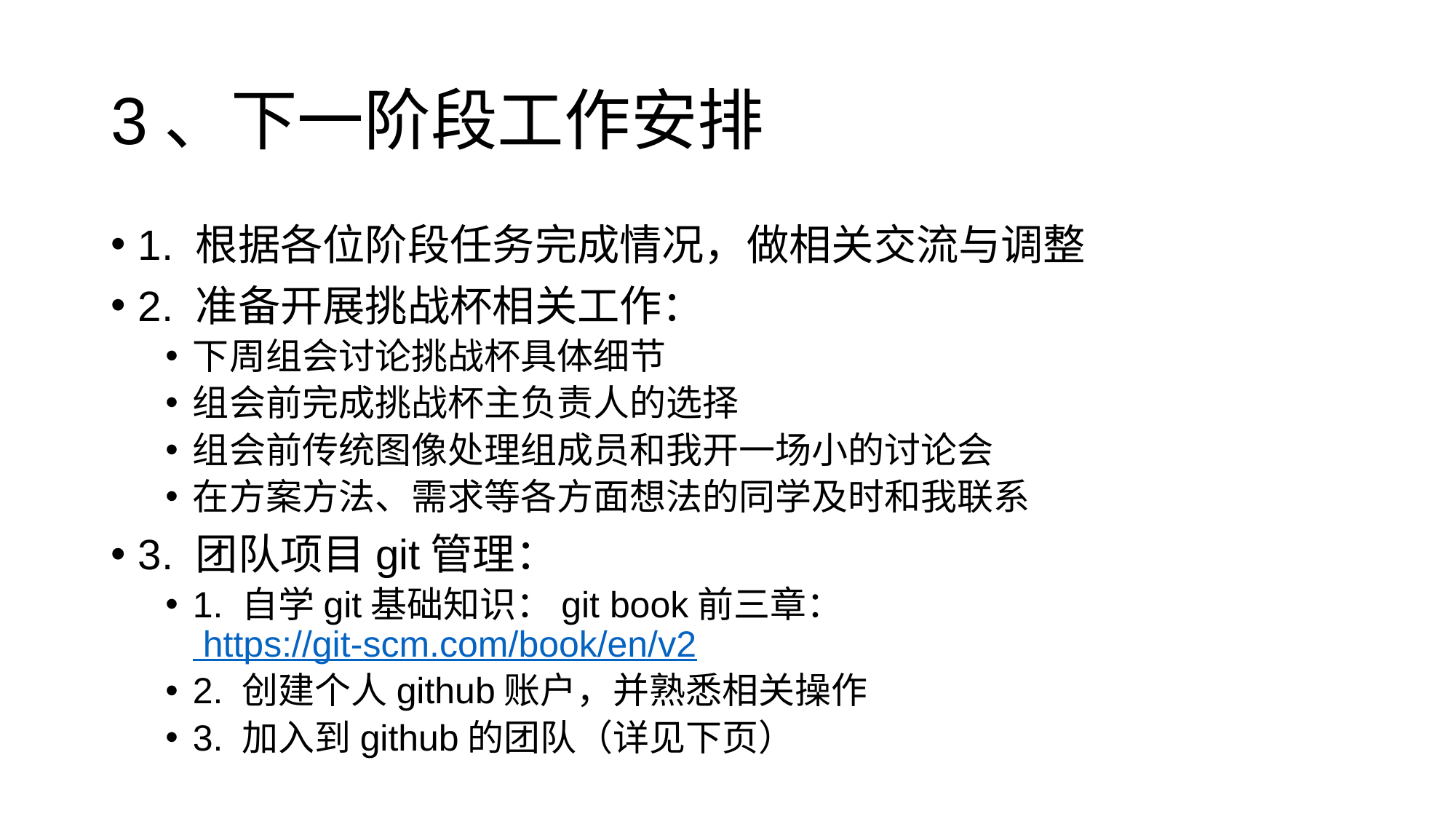

# 3、下一阶段工作安排
1. 根据各位阶段任务完成情况，做相关交流与调整
2. 准备开展挑战杯相关工作：
下周组会讨论挑战杯具体细节
组会前完成挑战杯主负责人的选择
组会前传统图像处理组成员和我开一场小的讨论会
在方案方法、需求等各方面想法的同学及时和我联系
3. 团队项目git管理：
1. 自学git基础知识：git book前三章： https://git-scm.com/book/en/v2
2. 创建个人github账户，并熟悉相关操作
3. 加入到github的团队（详见下页）